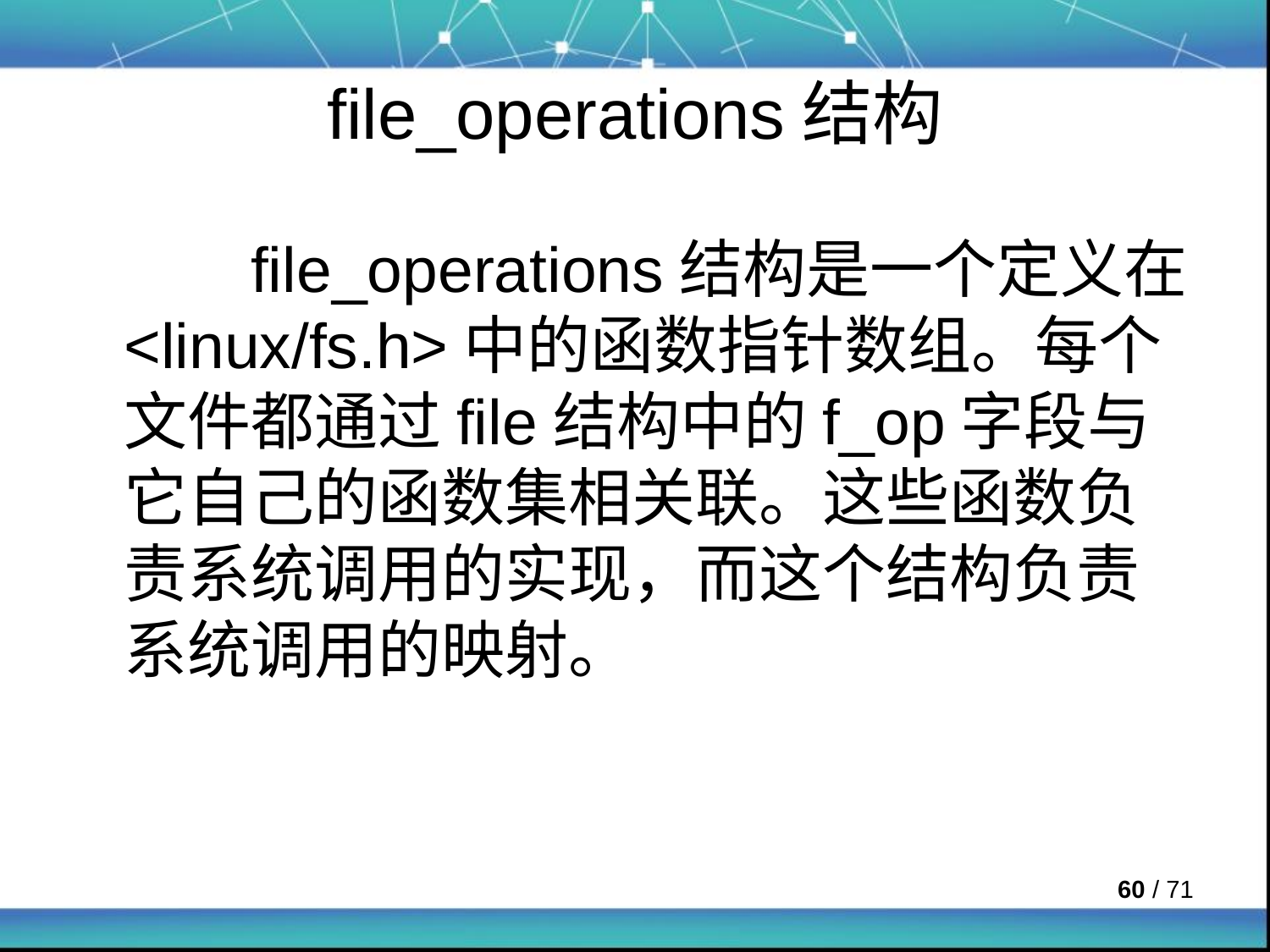

# file_operations结构
		file_operations结构是一个定义在<linux/fs.h>中的函数指针数组。每个文件都通过file结构中的f_op字段与它自己的函数集相关联。这些函数负责系统调用的实现，而这个结构负责系统调用的映射。
60 / 71